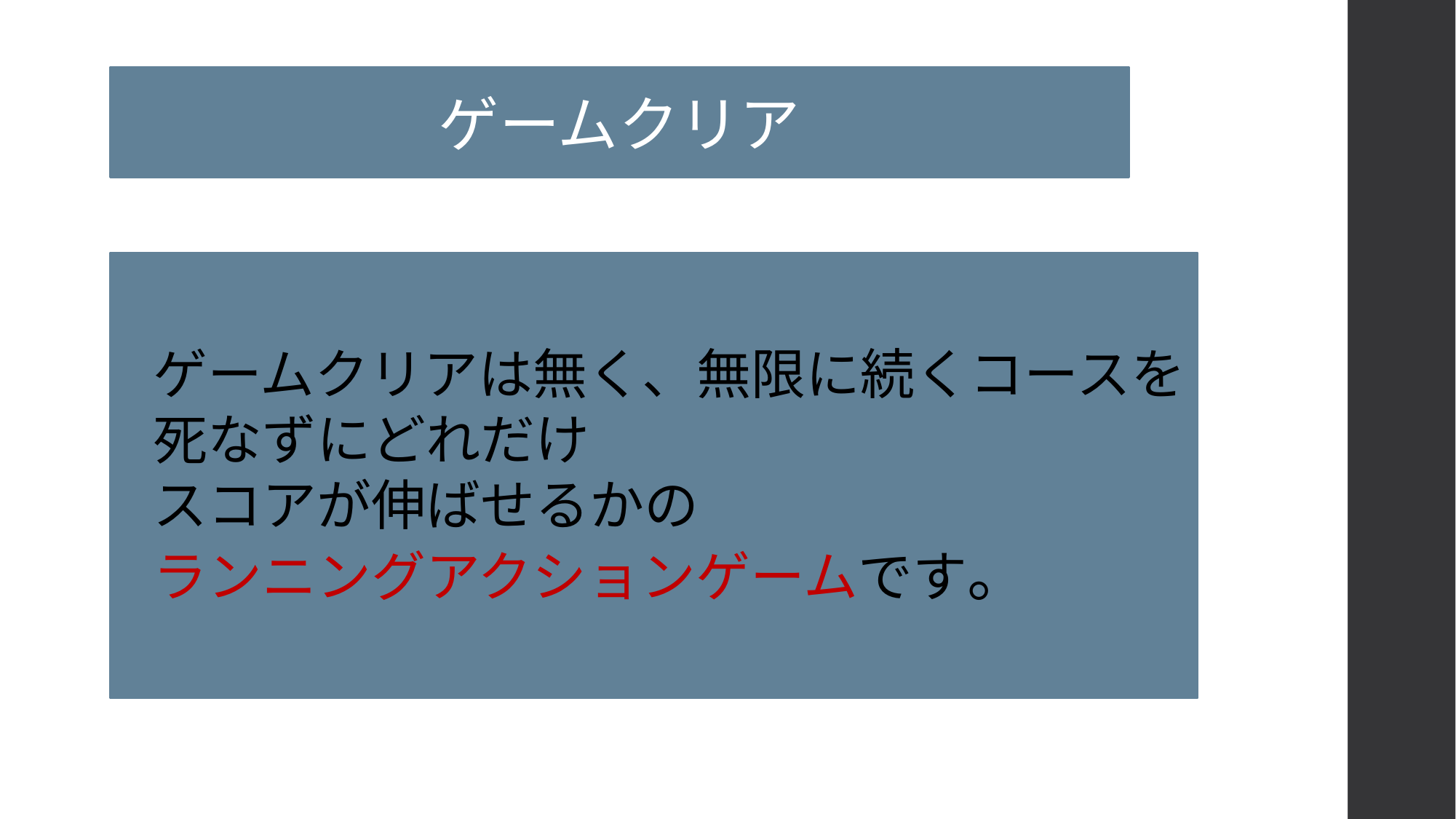

ゲームクリア
ゲームクリア

ゲームクリアは無く、無限に続くコースを
死なずにどれだけ
スコアが伸ばせるかの
ランニングアクションゲームです。